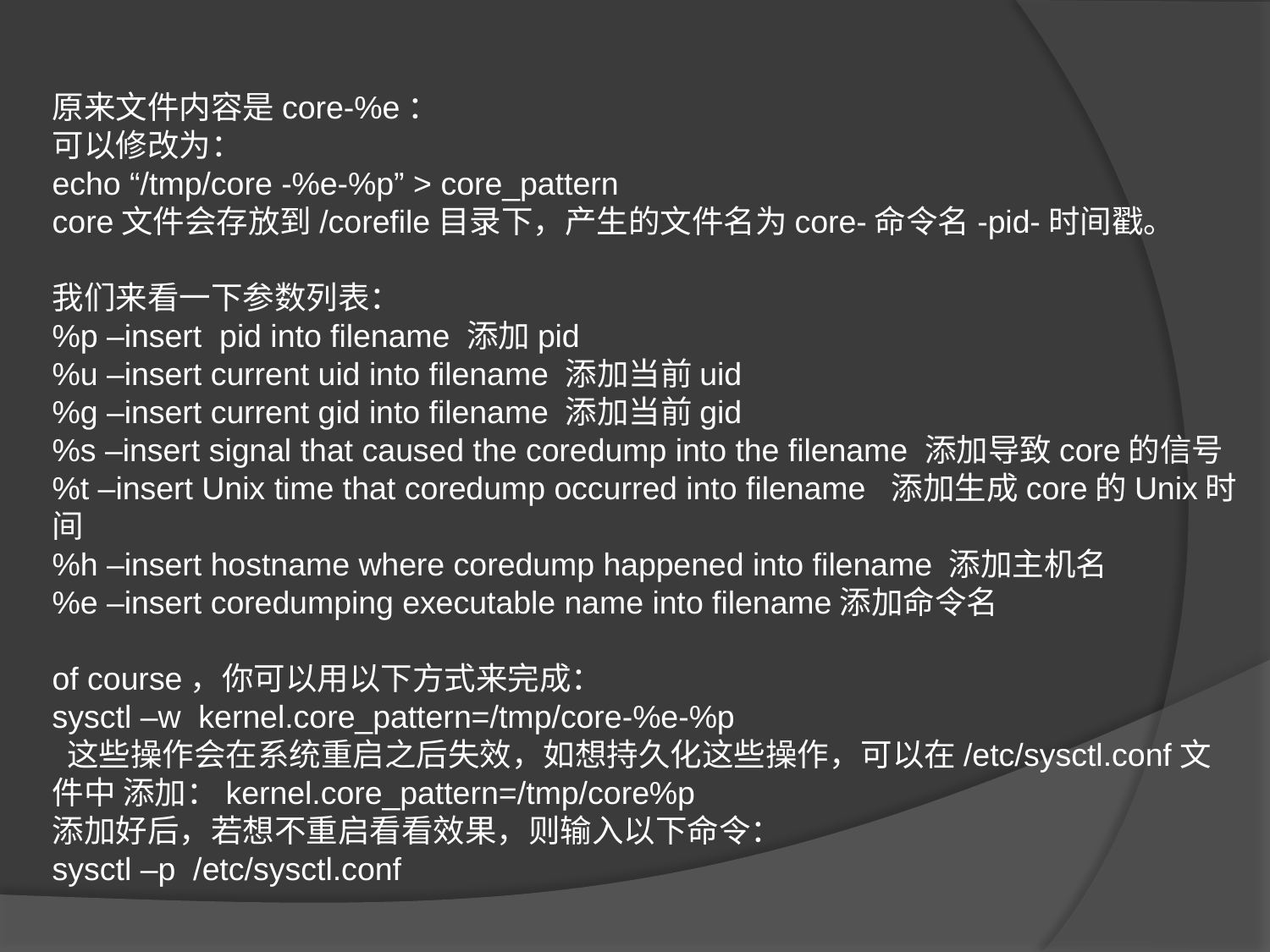

原来文件内容是core-%e：
可以修改为：
echo “/tmp/core -%e-%p” > core_pattern
core文件会存放到/corefile目录下，产生的文件名为core-命令名-pid-时间戳。

我们来看一下参数列表：
%p –insert  pid into filename 添加pid
%u –insert current uid into filename 添加当前uid
%g –insert current gid into filename 添加当前gid
%s –insert signal that caused the coredump into the filename 添加导致core的信号
%t –insert Unix time that coredump occurred into filename  添加生成core的Unix时间
%h –insert hostname where coredump happened into filename 添加主机名
%e –insert coredumping executable name into filename添加命令名

of course，你可以用以下方式来完成：
sysctl –w  kernel.core_pattern=/tmp/core-%e-%p
 这些操作会在系统重启之后失效，如想持久化这些操作，可以在/etc/sysctl.conf文件中 添加：kernel.core_pattern=/tmp/core%p
添加好后，若想不重启看看效果，则输入以下命令：
sysctl –p  /etc/sysctl.conf